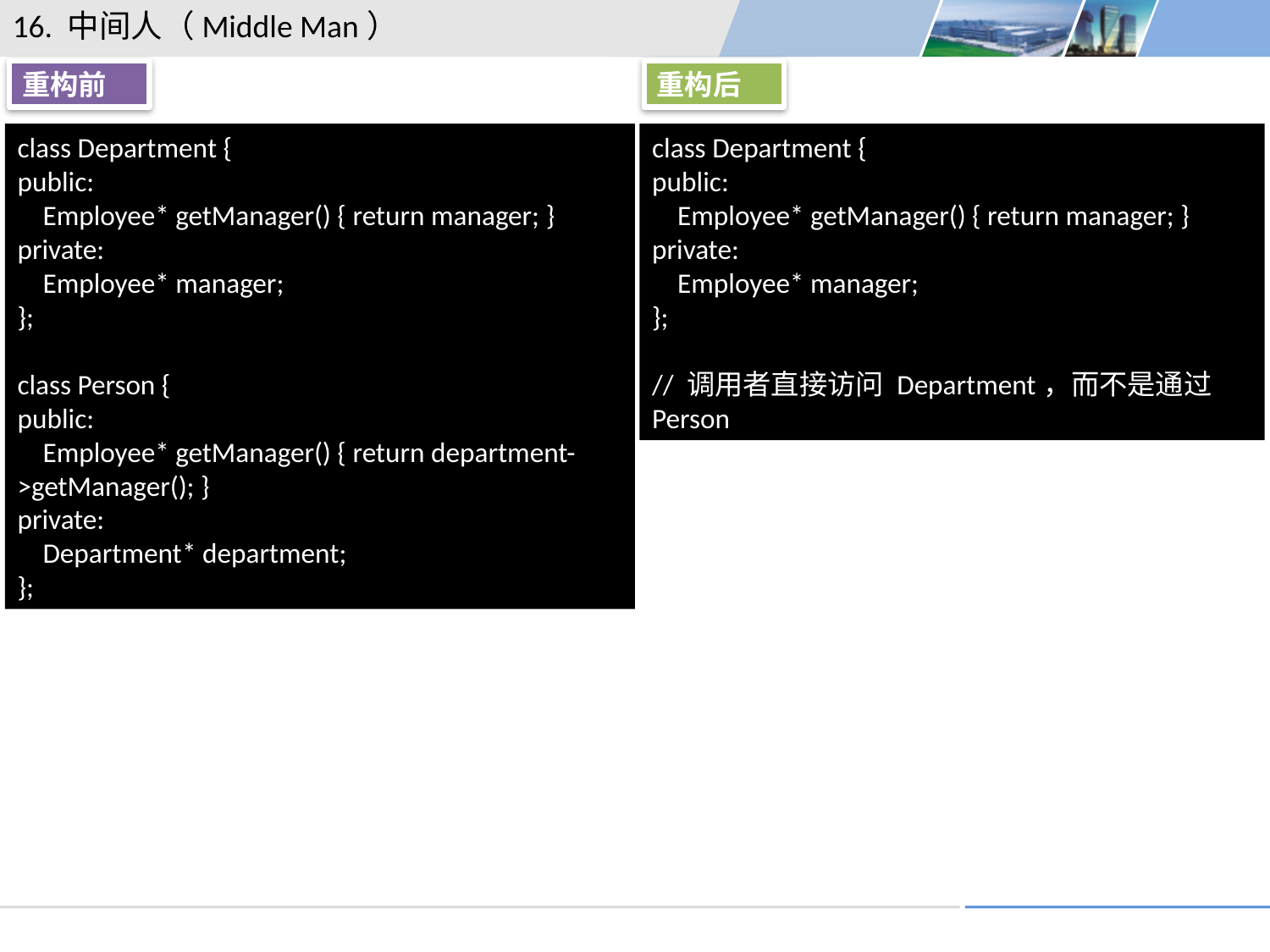

16. 中间人（Middle Man）
重构前
重构后
class Department {
public:
    Employee* getManager() { return manager; }
private:
    Employee* manager;
};

class Person {
public:
    Employee* getManager() { return department->getManager(); }
private:
    Department* department;
};
class Department {
public:
    Employee* getManager() { return manager; }
private:
    Employee* manager;
};

// 调用者直接访问 Department，而不是通过 Person